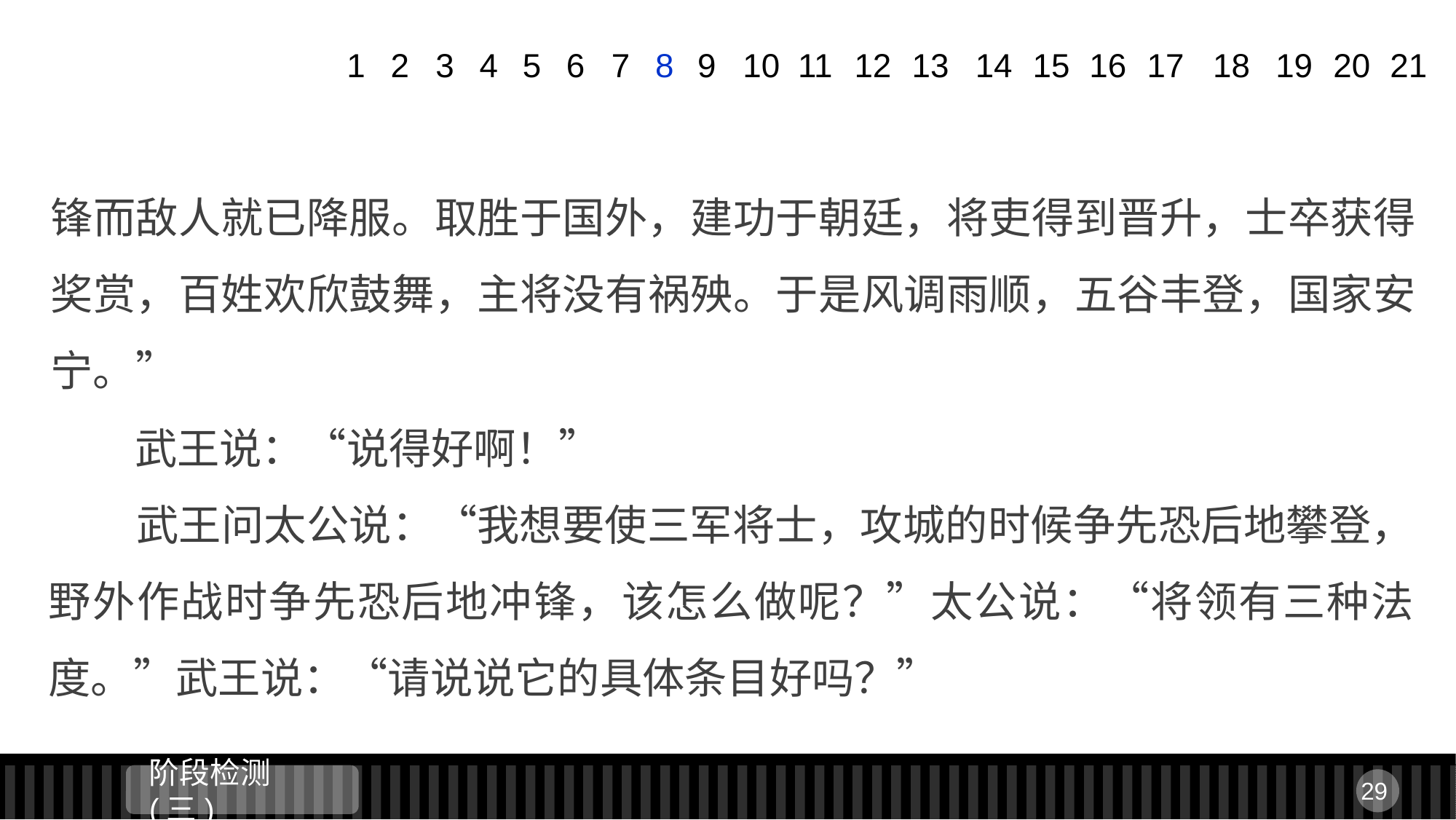

1
2
3
4
5
6
7
8
9
11
12
13
14
15
16
17
18
19
20
21
10
锋而敌人就已降服。取胜于国外，建功于朝廷，将吏得到晋升，士卒获得奖赏，百姓欢欣鼓舞，主将没有祸殃。于是风调雨顺，五谷丰登，国家安宁。”
        武王说：“说得好啊！”
        武王问太公说：“我想要使三军将士，攻城的时候争先恐后地攀登，野外作战时争先恐后地冲锋，该怎么做呢？”太公说：“将领有三种法度。”武王说：“请说说它的具体条目好吗？”